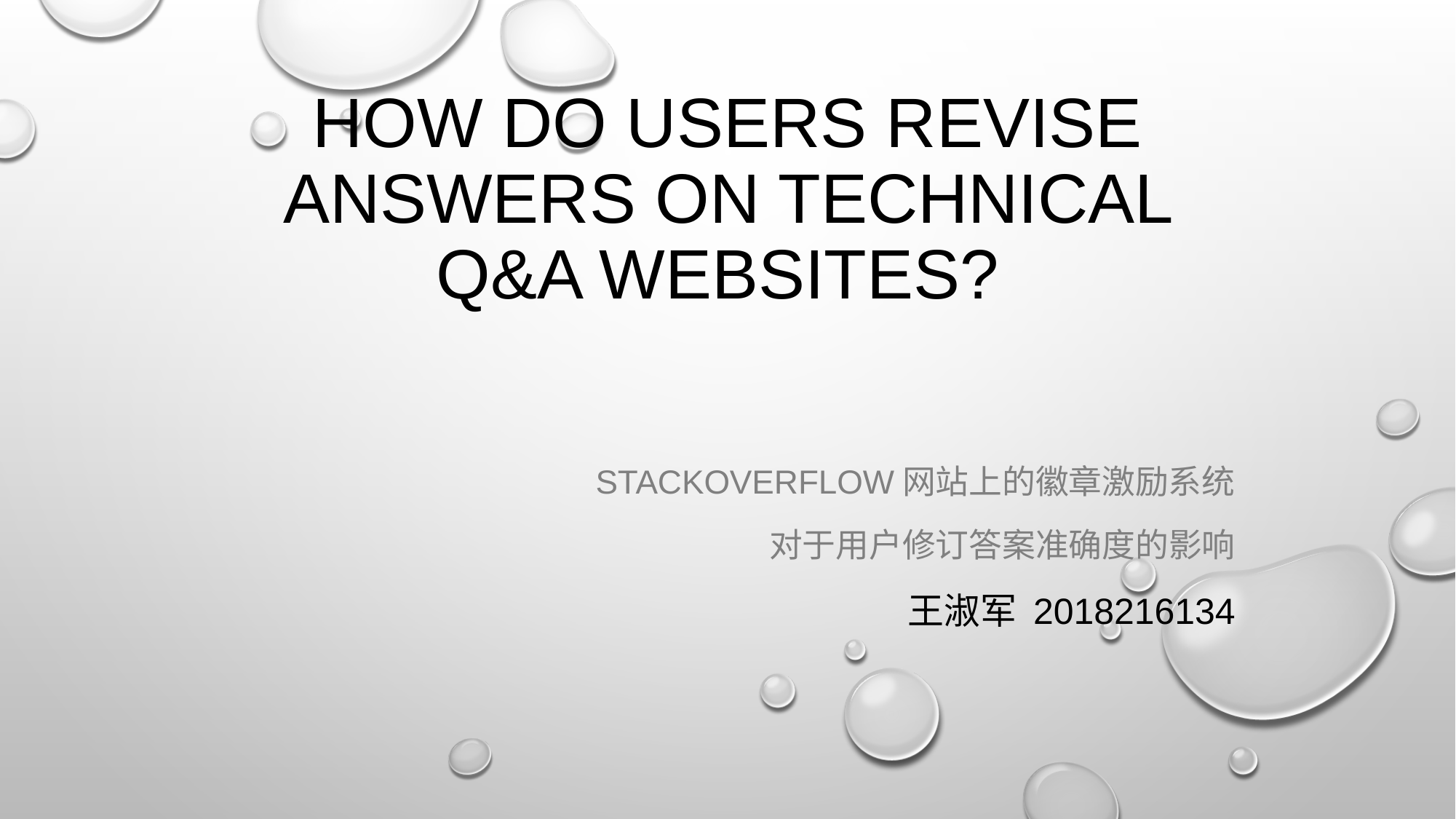

# How Do Users Revise Answers on Technical Q&A Websites?
Stackoverflow网站上的徽章激励系统
对于用户修订答案准确度的影响
王淑军 2018216134